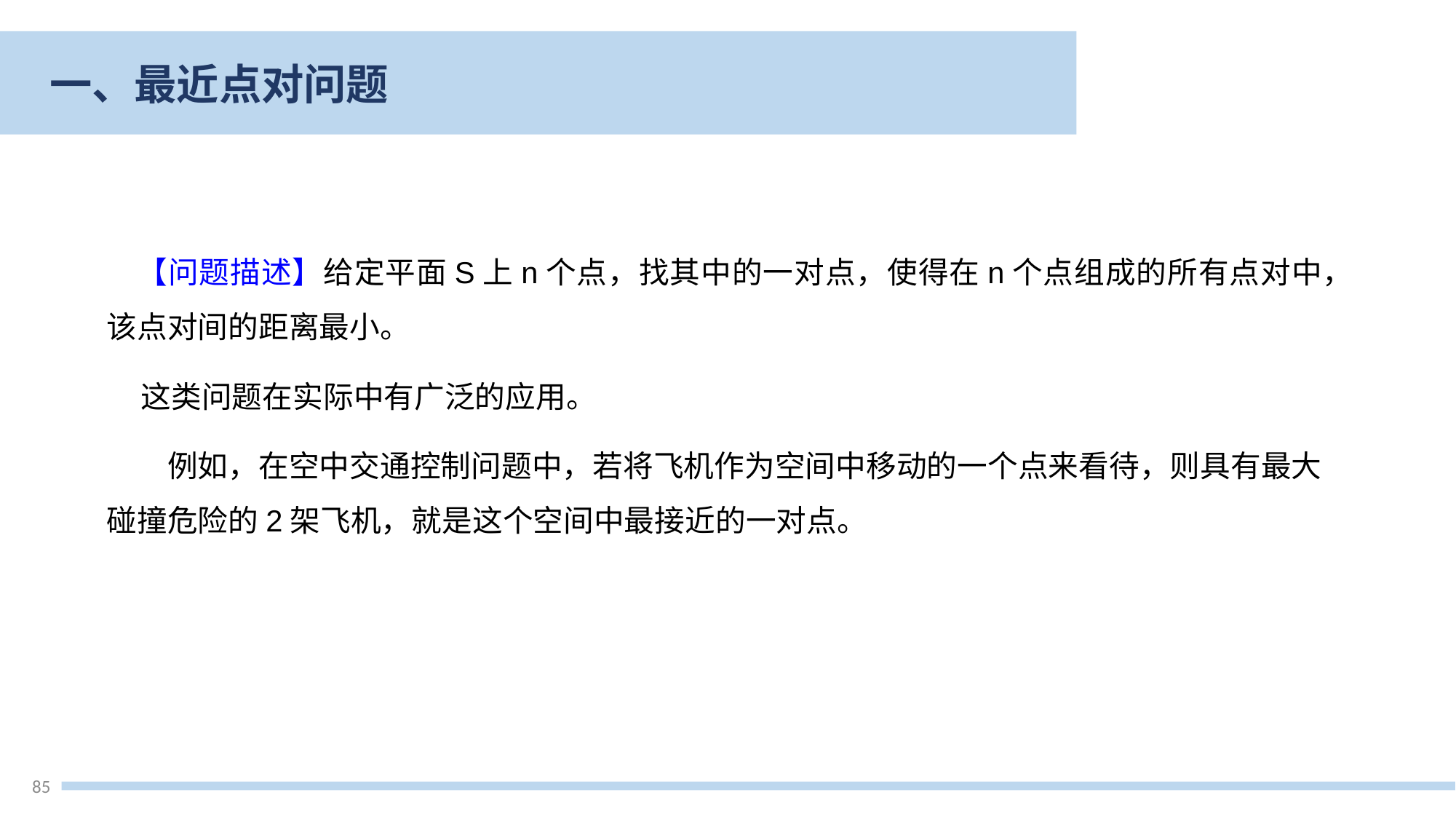

一、最近点对问题
   【问题描述】给定平面S上n个点，找其中的一对点，使得在n个点组成的所有点对中，该点对间的距离最小。
    这类问题在实际中有广泛的应用。
　　例如，在空中交通控制问题中，若将飞机作为空间中移动的一个点来看待，则具有最大碰撞危险的2架飞机，就是这个空间中最接近的一对点。

85